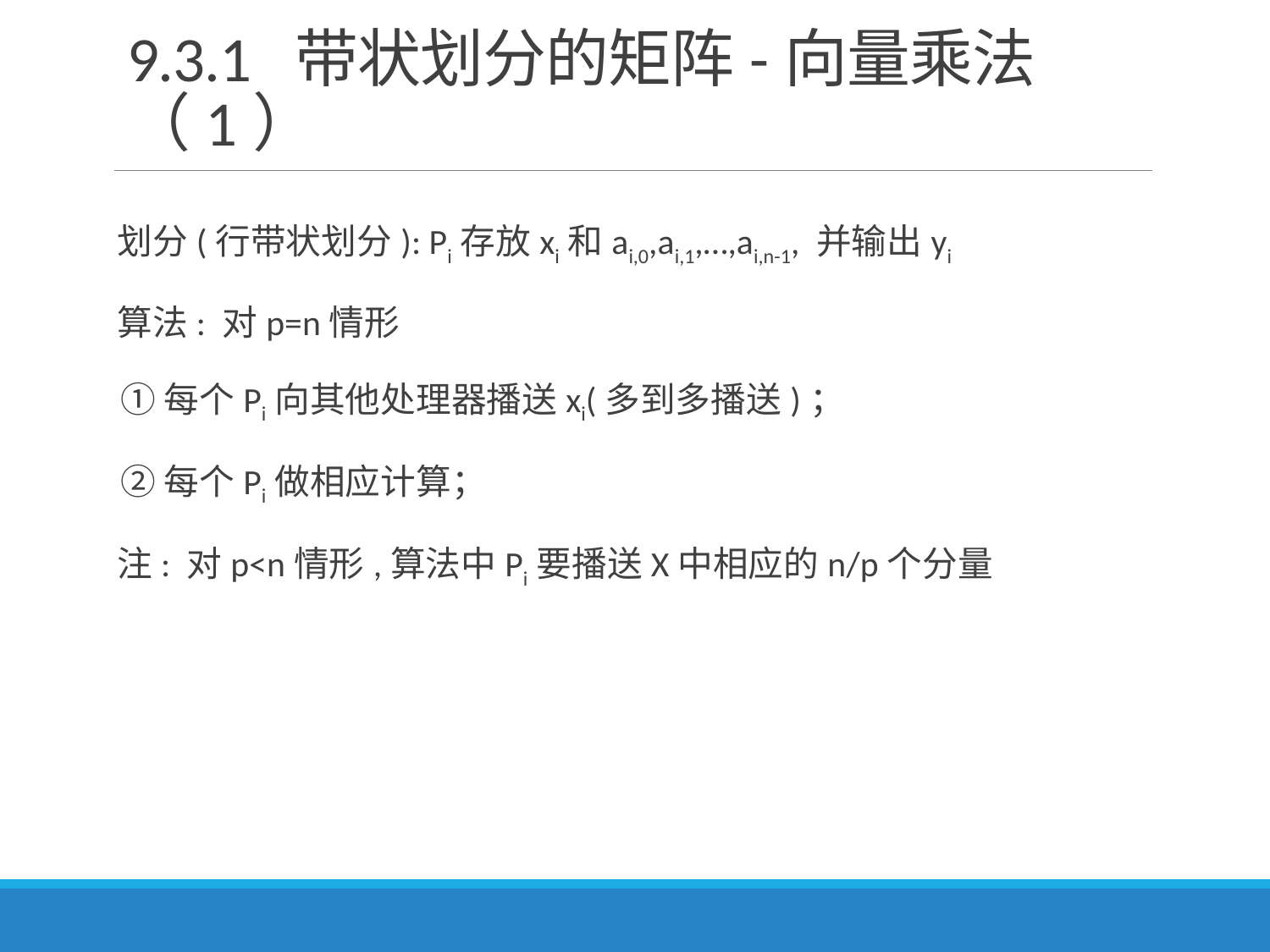

# 9.3.1  带状划分的矩阵-向量乘法（1）
划分(行带状划分): Pi存放xi和ai,0,ai,1,…,ai,n-1, 并输出yi
算法: 对p=n情形
    ①每个Pi向其他处理器播送xi(多到多播送)；
    ②每个Pi做相应计算；
注: 对p<n情形,算法中Pi要播送X中相应的n/p个分量

15